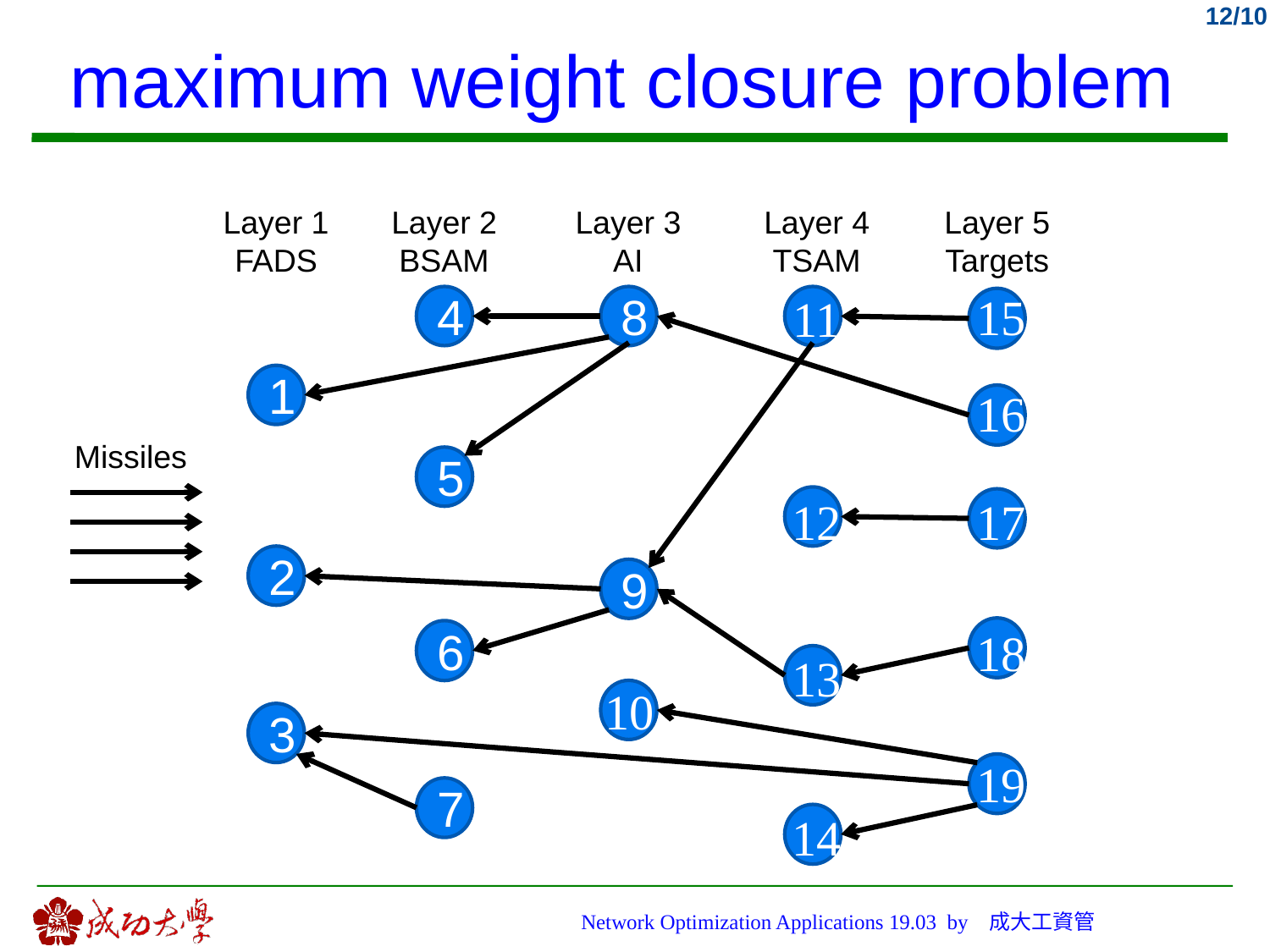

maximum weight closure problem

Layer 1
FADS
Layer 2
BSAM
Layer 3
AI
Layer 4
TSAM
Layer 5
Targets

15
11
4
8

1
16

Missiles
5
12
17

2
9
18

6
13

10

3
19

7
14

Network Optimization Applications 19.03  by   成大工資管